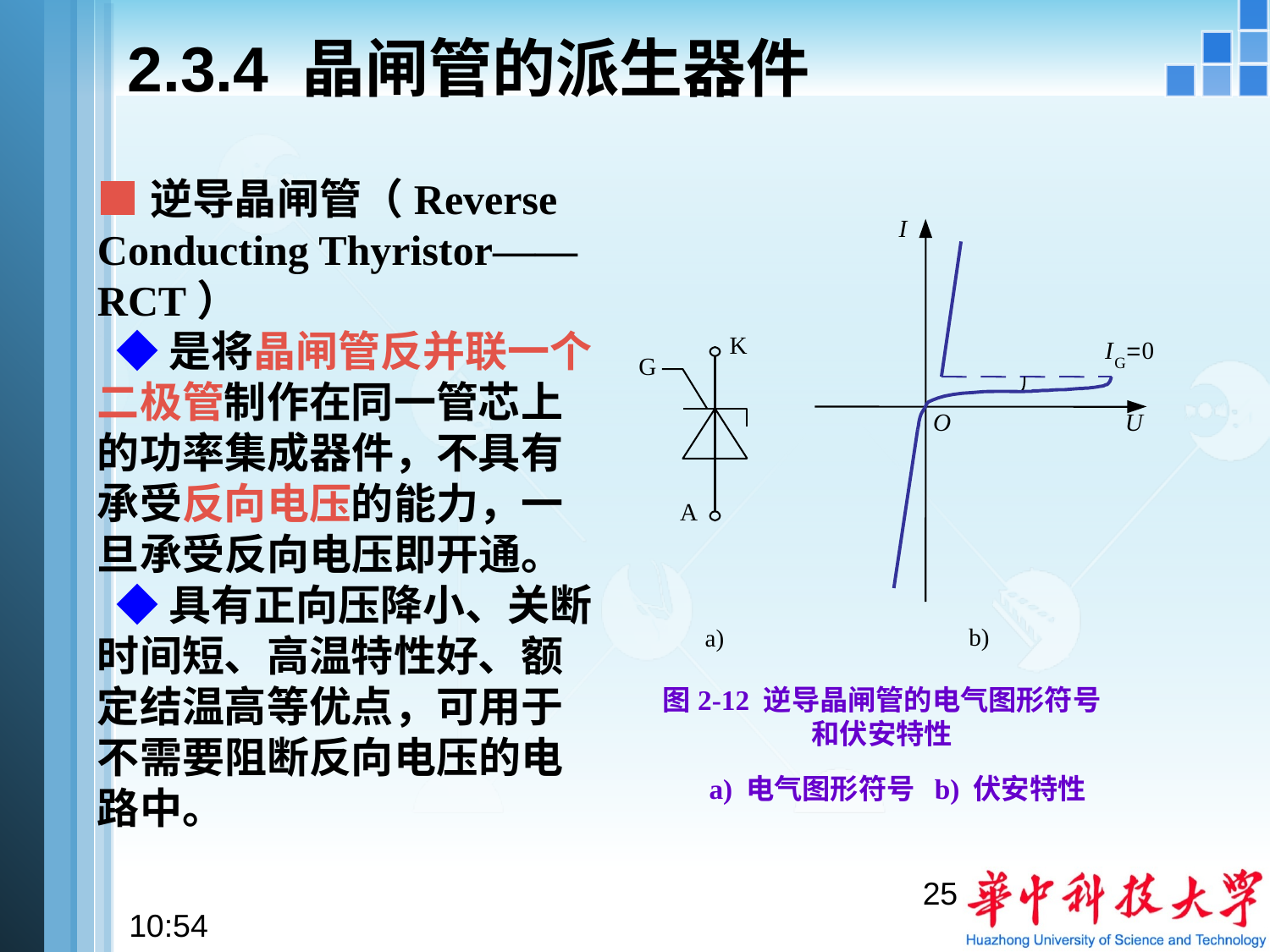

# 2.3.4 晶闸管的派生器件
■逆导晶闸管（Reverse Conducting Thyristor——RCT）
  ◆是将晶闸管反并联一个二极管制作在同一管芯上的功率集成器件，不具有承受反向电压的能力，一旦承受反向电压即开通。
  ◆具有正向压降小、关断时间短、高温特性好、额定结温高等优点，可用于不需要阻断反向电压的电路中。
I

I
0
=
G

O
U

b)
K

G

A

a)
图2-12 逆导晶闸管的电气图形符号
和伏安特性
      a) 电气图形符号  b) 伏安特性

25
10:54